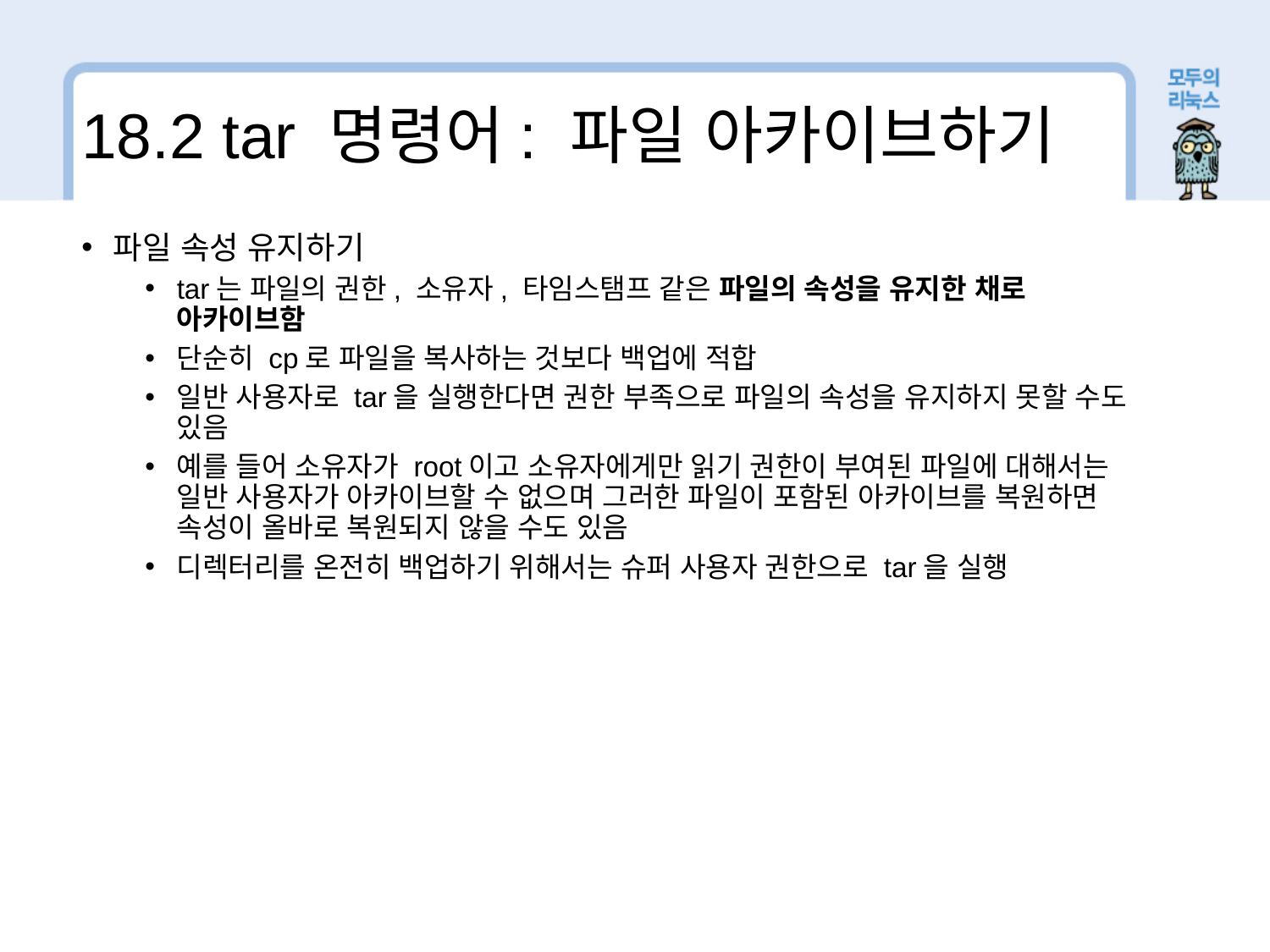

18.2 tar 명령어: 파일 아카이브하기
파일 속성 유지하기
tar는 파일의 권한, 소유자, 타임스탬프 같은 파일의 속성을 유지한 채로 아카이브함
단순히 cp로 파일을 복사하는 것보다 백업에 적합
일반 사용자로 tar을 실행한다면 권한 부족으로 파일의 속성을 유지하지 못할 수도 있음
예를 들어 소유자가 root이고 소유자에게만 읽기 권한이 부여된 파일에 대해서는 일반 사용자가 아카이브할 수 없으며 그러한 파일이 포함된 아카이브를 복원하면 속성이 올바로 복원되지 않을 수도 있음
디렉터리를 온전히 백업하기 위해서는 슈퍼 사용자 권한으로 tar을 실행